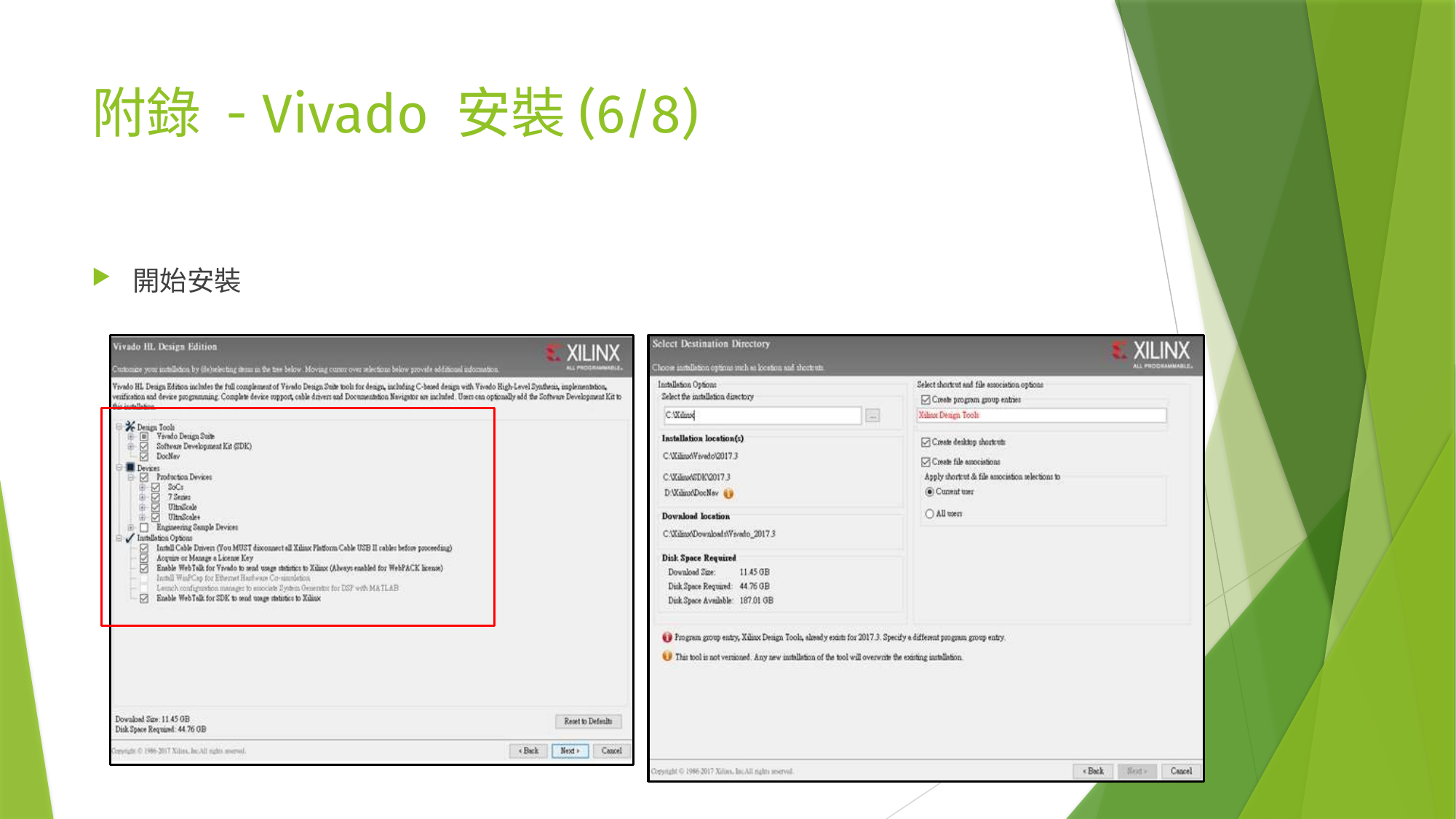

# 附錄 - Vivado 安裝(6/8)
開始安裝

20